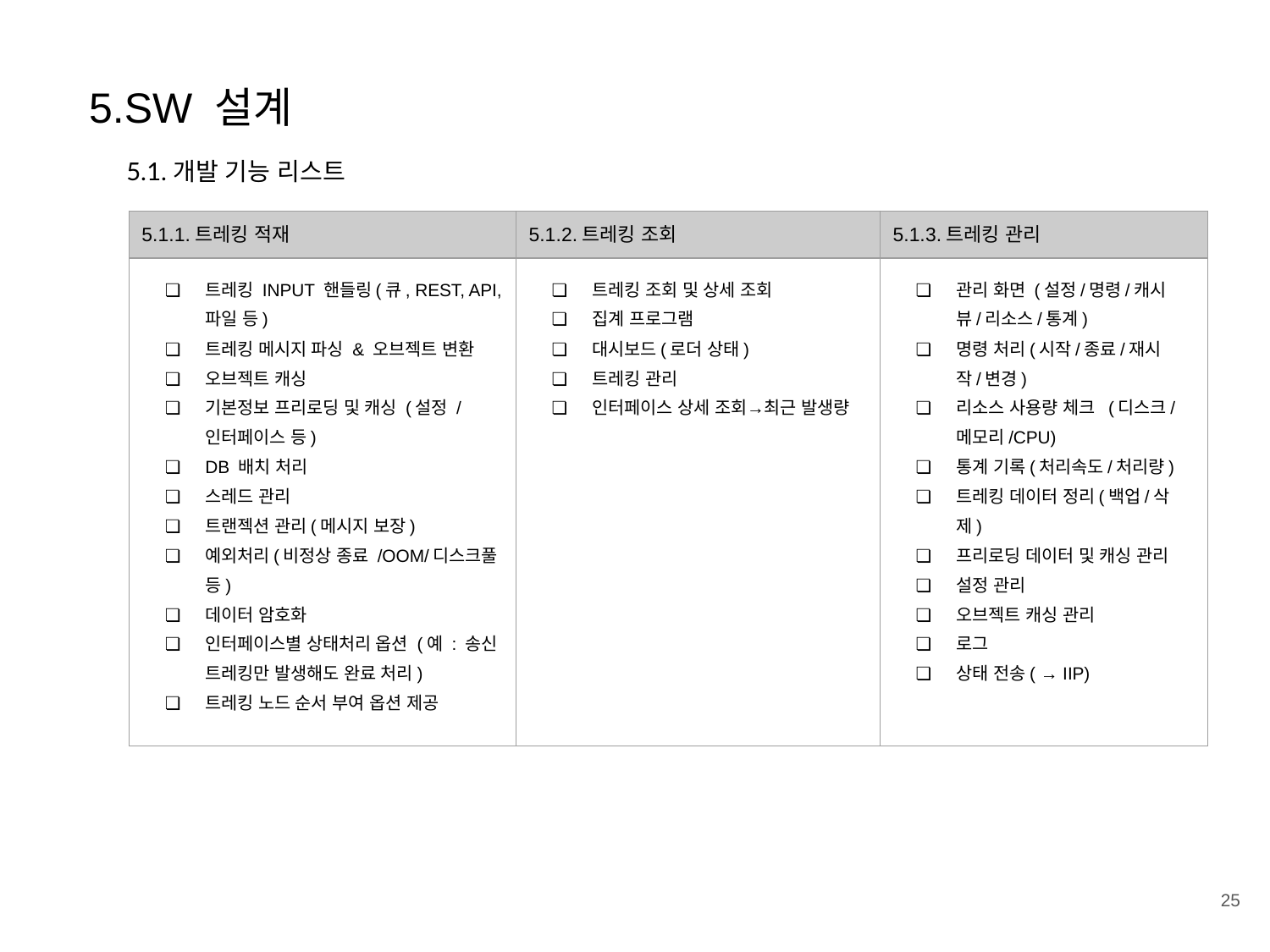

5.SW 설계
5.1.개발 기능 리스트

| 5.1.1.트레킹 적재 | 5.1.2.트레킹 조회 | 5.1.3.트레킹 관리 |
| --- | --- | --- |
| 트레킹 INPUT 핸들링(큐, REST, API,파일 등) 트레킹 메시지 파싱 & 오브젝트 변환 오브젝트 캐싱 기본정보 프리로딩 및 캐싱 (설정 / 인터페이스 등) DB 배치 처리 스레드 관리 트랜젝션 관리(메시지 보장) 예외처리(비정상 종료 /OOM/디스크풀 등) 데이터 암호화 인터페이스별 상태처리 옵션 (예 : 송신 트레킹만 발생해도 완료 처리) 트레킹 노드 순서 부여 옵션 제공 | 트레킹 조회 및 상세 조회 집계 프로그램 대시보드(로더 상태) 트레킹 관리 인터페이스 상세 조회→최근 발생량 | 관리 화면 (설정/명령/캐시뷰/리소스/통계) 명령 처리(시작/종료/재시작/변경) 리소스 사용량 체크 (디스크/메모리/CPU) 통계 기록(처리속도/처리량) 트레킹 데이터 정리(백업/삭제) 프리로딩 데이터 및 캐싱 관리 설정 관리 오브젝트 캐싱 관리 로그 상태 전송( → IIP) |
25